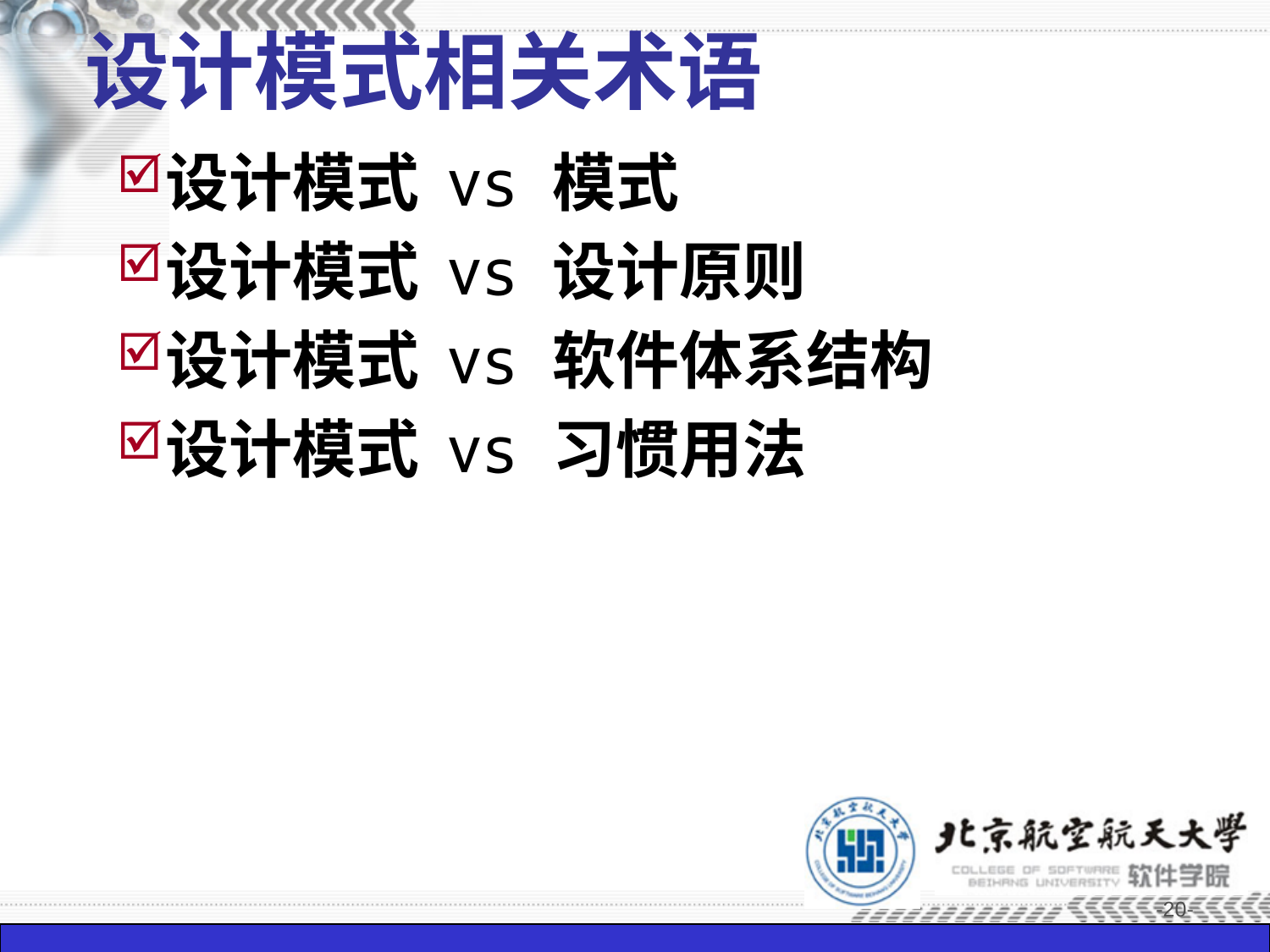

# 设计模式相关术语
设计模式 vs 模式
设计模式 vs 设计原则
设计模式 vs 软件体系结构
设计模式 vs 习惯用法
-20-